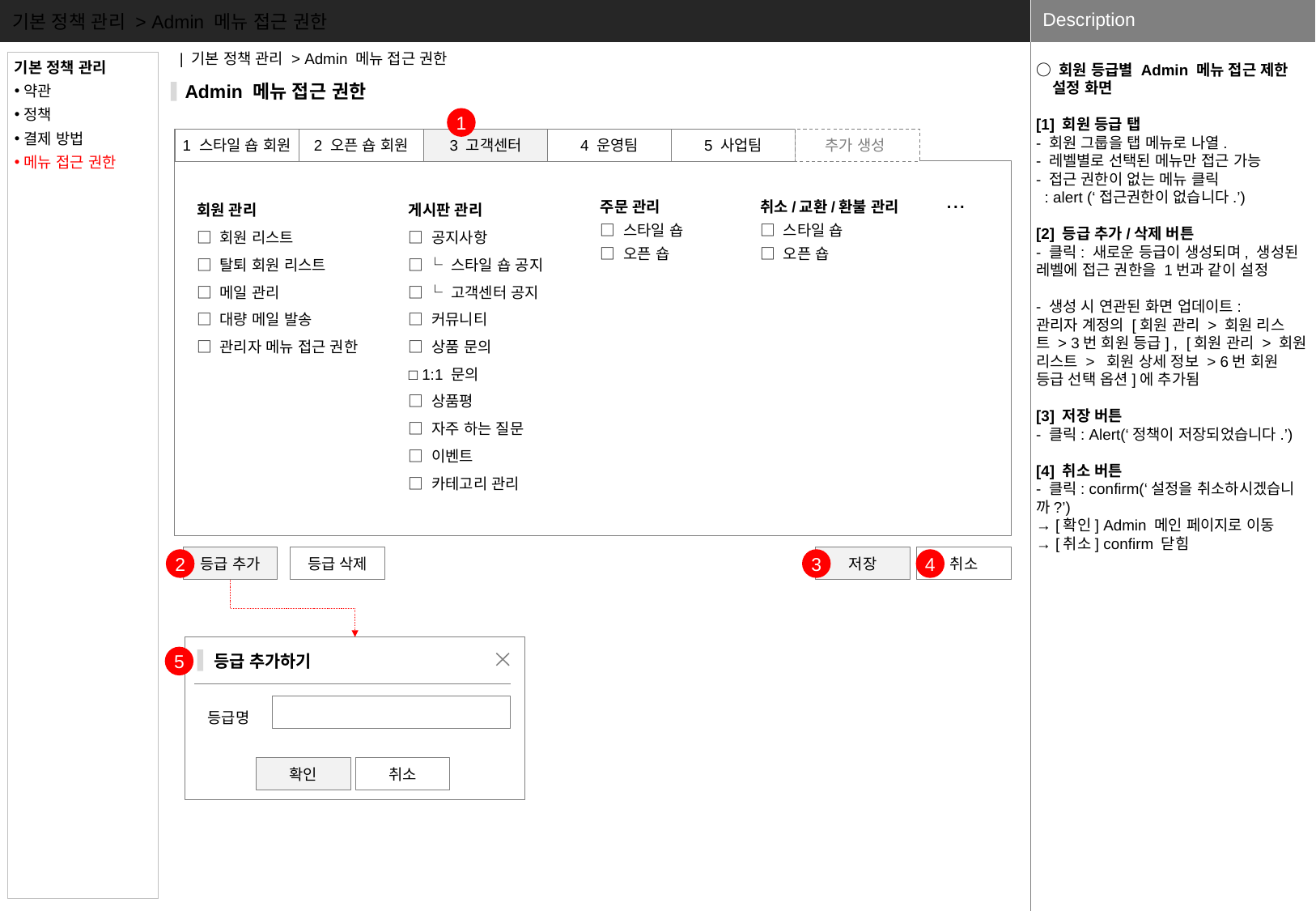

기본 정책 관리 > Admin 메뉴 접근 권한

○ 회원 등급별 Admin 메뉴 접근 제한
   설정 화면

[1] 회원 등급 탭
- 회원 그룹을 탭 메뉴로 나열.
- 레벨별로 선택된 메뉴만 접근 가능
- 접근 권한이 없는 메뉴 클릭
  : alert (‘접근권한이 없습니다.’)

[2] 등급 추가/삭제 버튼
- 클릭: 새로운 등급이 생성되며, 생성된 레벨에 접근 권한을 1번과 같이 설정

- 생성 시 연관된 화면 업데이트:
관리자 계정의 [회원 관리 > 회원 리스트 > 3번 회원 등급] ,  [회원 관리 > 회원 리스트 >  회원 상세 정보 > 6번 회원 등급 선택 옵션]에 추가됨

[3] 저장 버튼
- 클릭: Alert(‘정책이 저장되었습니다.’)

[4] 취소 버튼
- 클릭: confirm(‘설정을 취소하시겠습니까?’)
→ [확인] Admin 메인 페이지로 이동
→ [취소] confirm 닫힘

| 기본 정책 관리 > Admin 메뉴 접근 권한
기본 정책 관리
약관
정책
결제 방법
메뉴 접근 권한
Admin 메뉴 접근 권한

1
1 스타일 숍 회원
2 오픈 숍 회원
3 고객센터
4 운영팀
5 사업팀
추가 생성

...
회원 관리
□ 회원 리스트
□ 탈퇴 회원 리스트
□ 메일 관리
□ 대량 메일 발송
□ 관리자 메뉴 접근 권한
게시판 관리
□ 공지사항
□ └ 스타일 숍 공지
□ └ 고객센터 공지
□ 커뮤니티
□ 상품 문의
□ 1:1 문의
□ 상품평
□ 자주 하는 질문
□ 이벤트
□ 카테고리 관리
주문 관리
□ 스타일 숍
□ 오픈 숍
취소/교환/환불 관리
□ 스타일 숍
□ 오픈 숍
등급 추가
등급 삭제
저장
취소
2
3
4

등급 추가하기
5

등급명

확인
취소